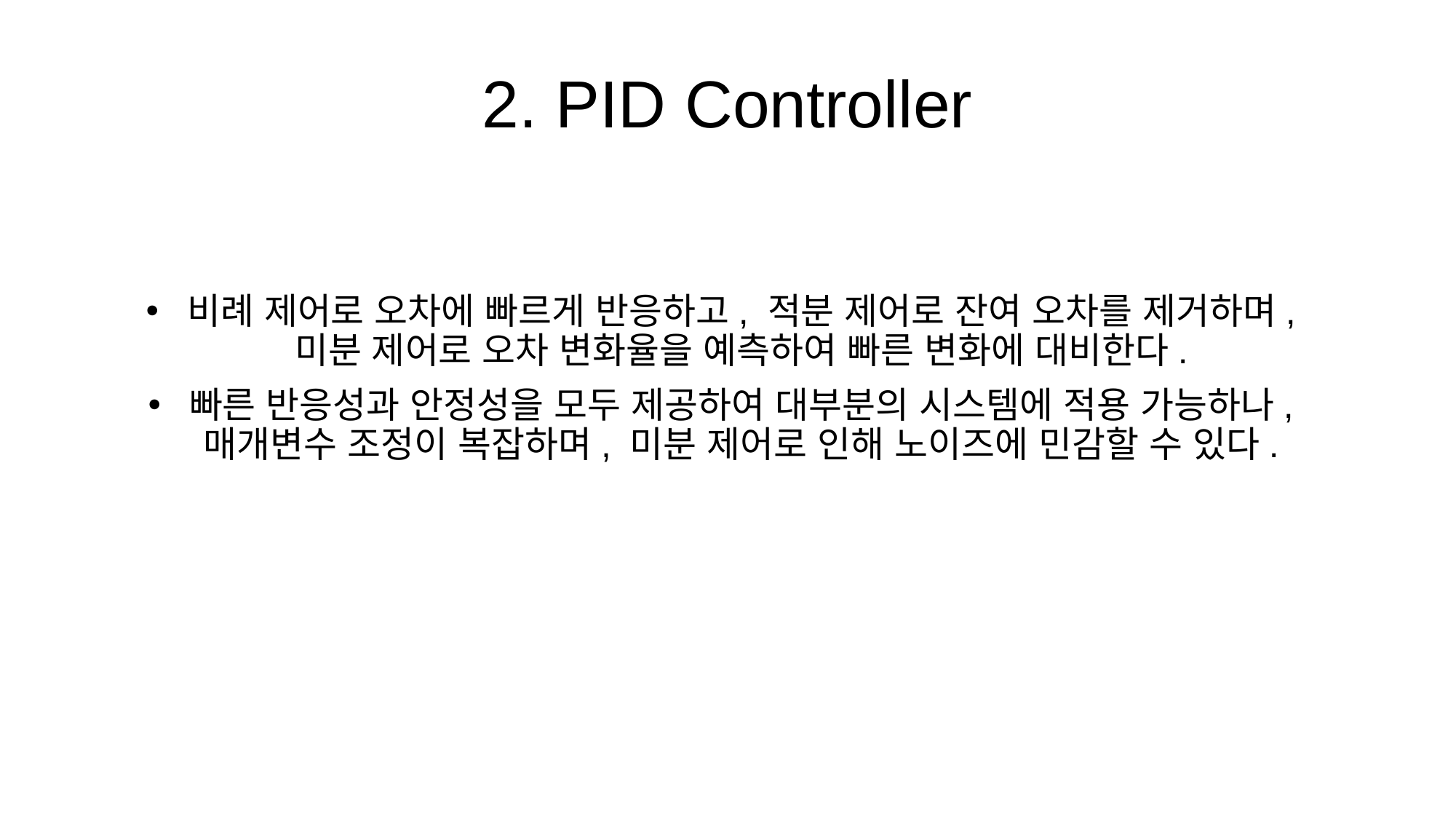

# 2. PID Controller
비례 제어로 오차에 빠르게 반응하고, 적분 제어로 잔여 오차를 제거하며, 미분 제어로 오차 변화율을 예측하여 빠른 변화에 대비한다.
빠른 반응성과 안정성을 모두 제공하여 대부분의 시스템에 적용 가능하나, 매개변수 조정이 복잡하며, 미분 제어로 인해 노이즈에 민감할 수 있다.